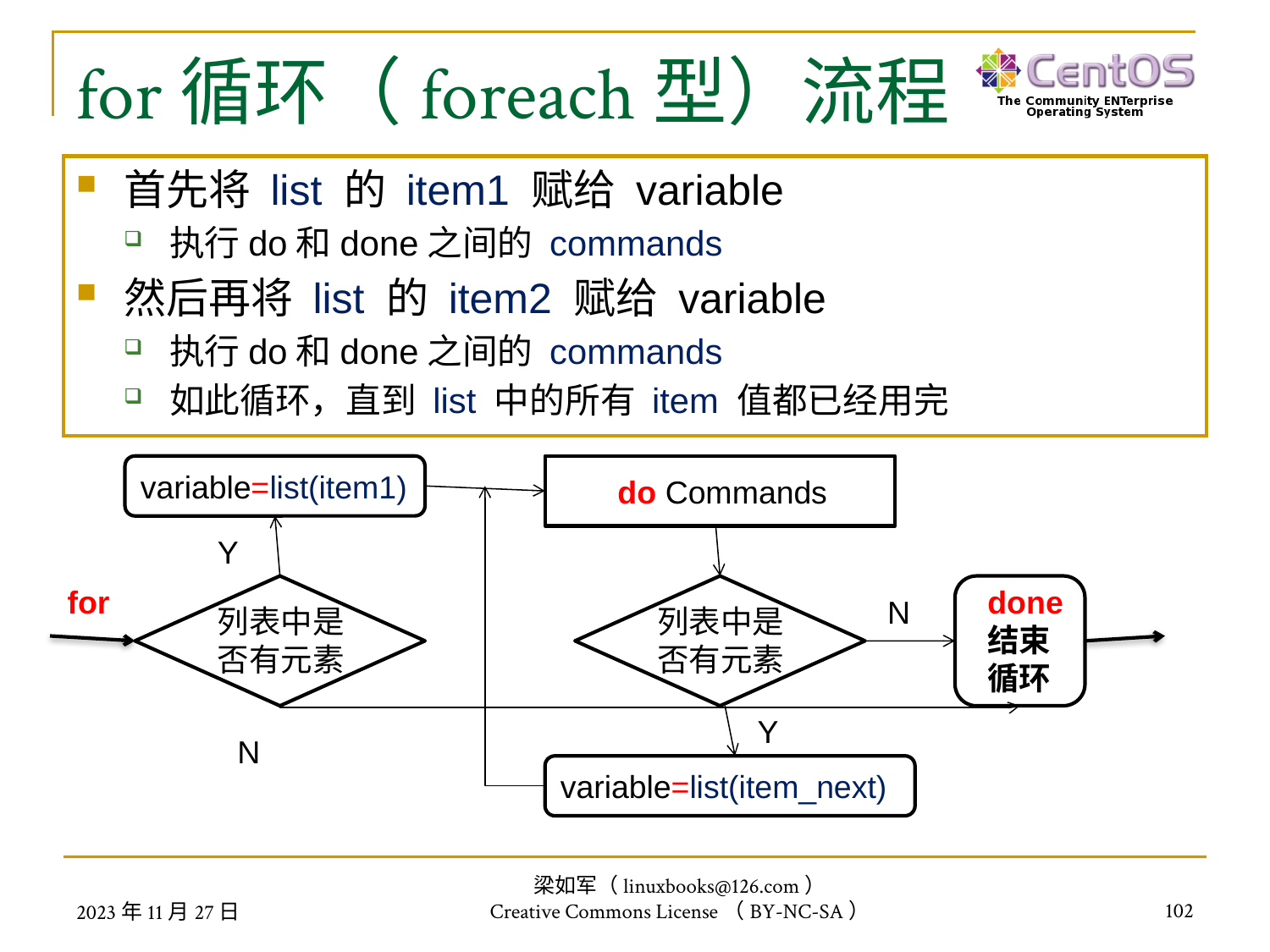

# for循环（foreach型）流程
首先将 list 的 item1 赋给 variable
执行do和done之间的 commands
然后再将 list 的 item2 赋给 variable
执行do和done之间的 commands
如此循环，直到 list 中的所有 item 值都已经用完
variable=list(item1)

do Commands
Y
for

done结束循环
N
列表中是否有元素
列表中是否有元素
Y
N
variable=list(item_next)
梁如军（linuxbooks@126.com）
Creative Commons License（BY-NC-SA）
2023年11月27日
102